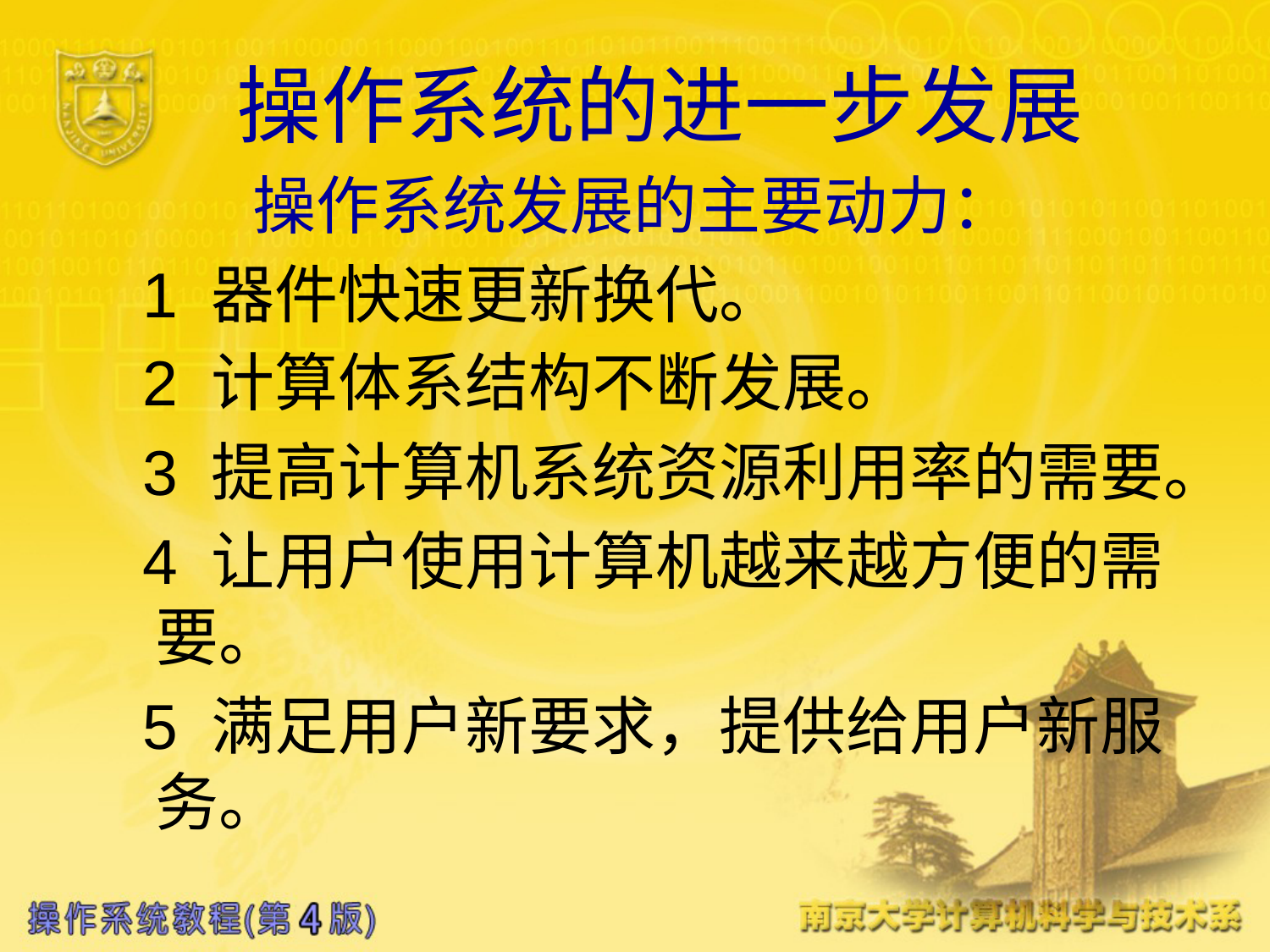

# 操作系统的进一步发展
         操作系统发展的主要动力：
  1 器件快速更新换代。
  2 计算体系结构不断发展。
  3 提高计算机系统资源利用率的需要。
  4 让用户使用计算机越来越方便的需要。
  5 满足用户新要求，提供给用户新服务。